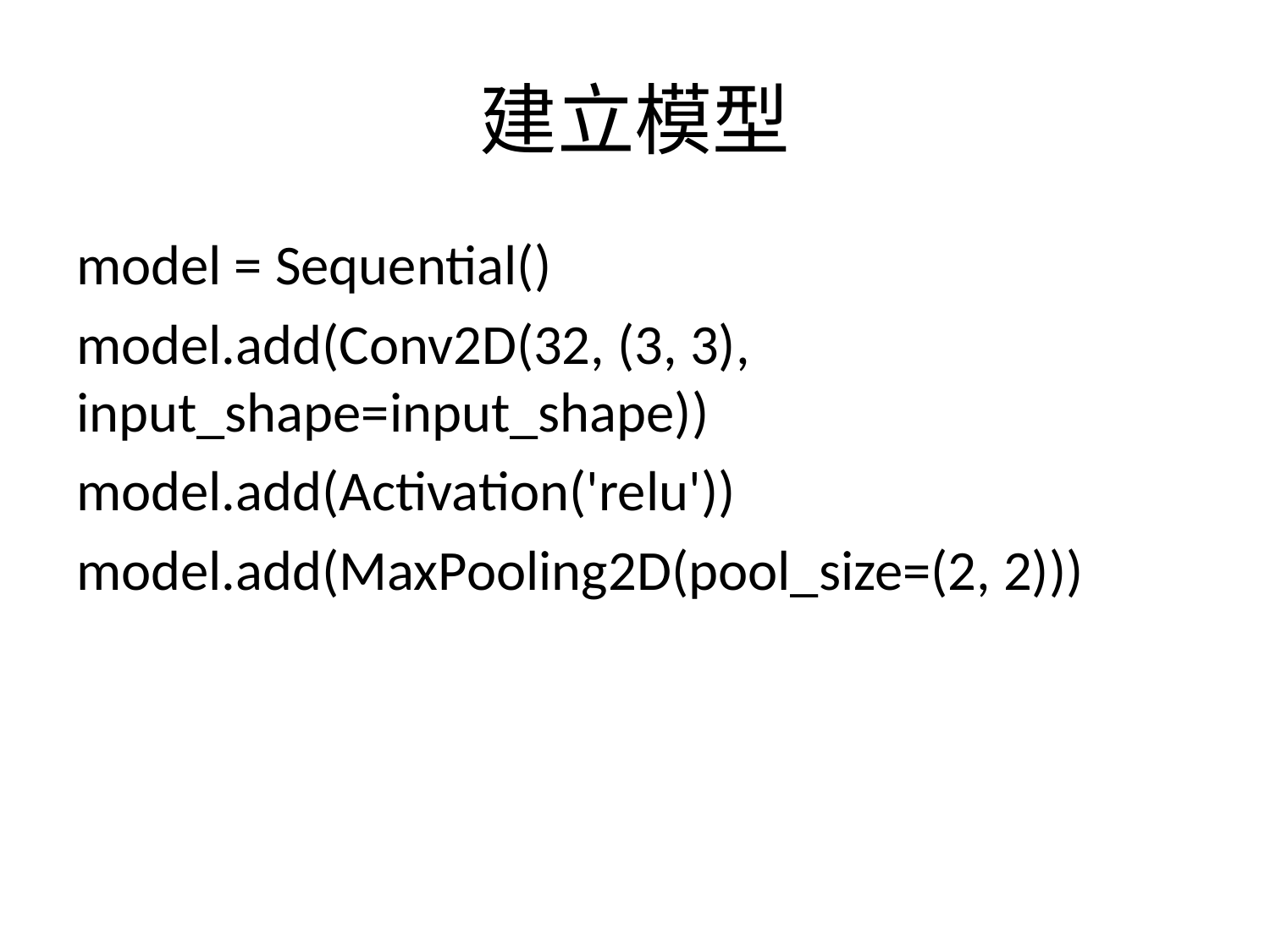

# 建立模型
model = Sequential()
model.add(Conv2D(32, (3, 3), input_shape=input_shape))
model.add(Activation('relu'))
model.add(MaxPooling2D(pool_size=(2, 2)))